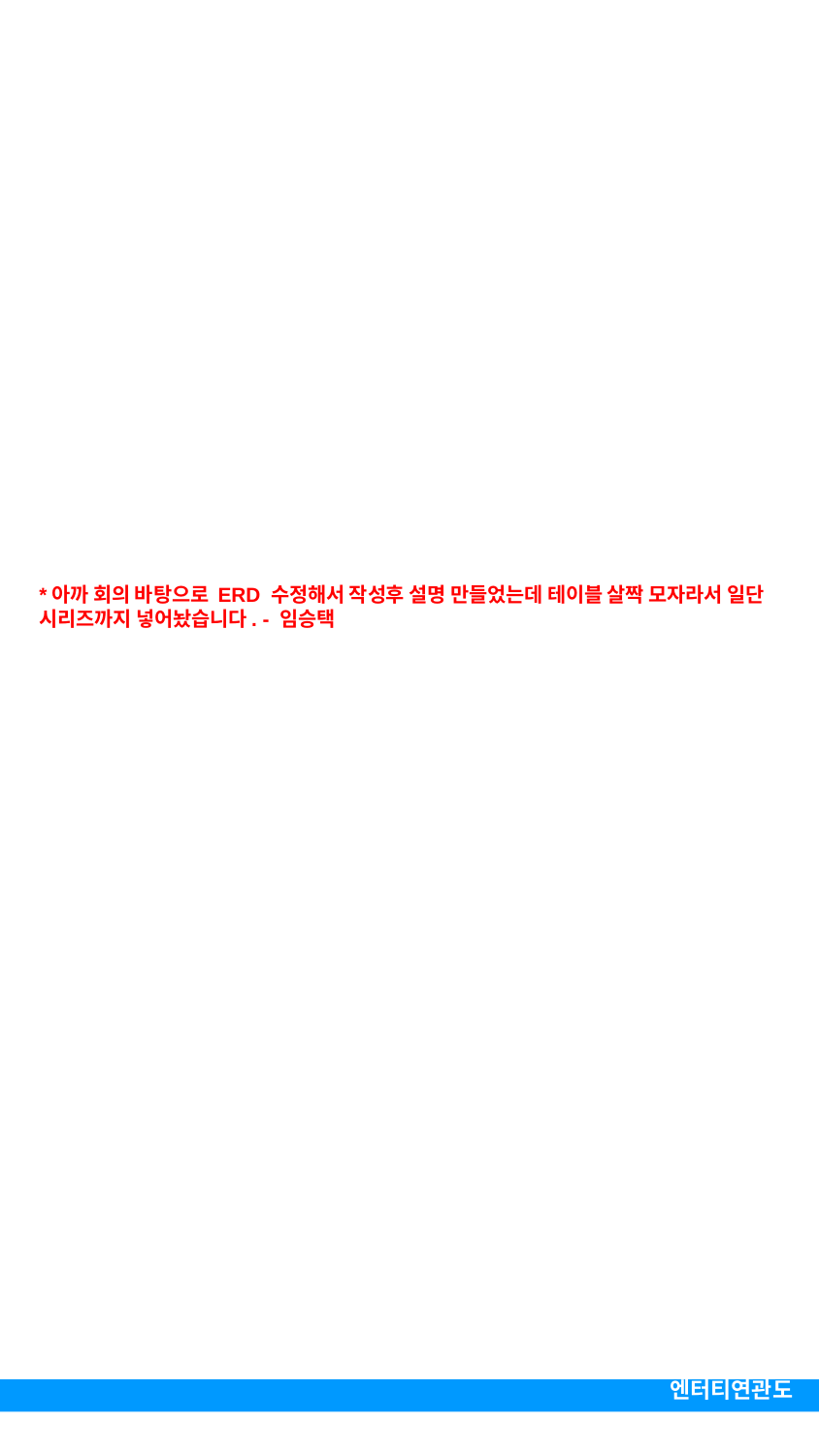

*아까 회의 바탕으로 ERD 수정해서 작성후 설명 만들었는데 테이블 살짝 모자라서 일단 시리즈까지 넣어놨습니다. - 임승택
엔터티연관도